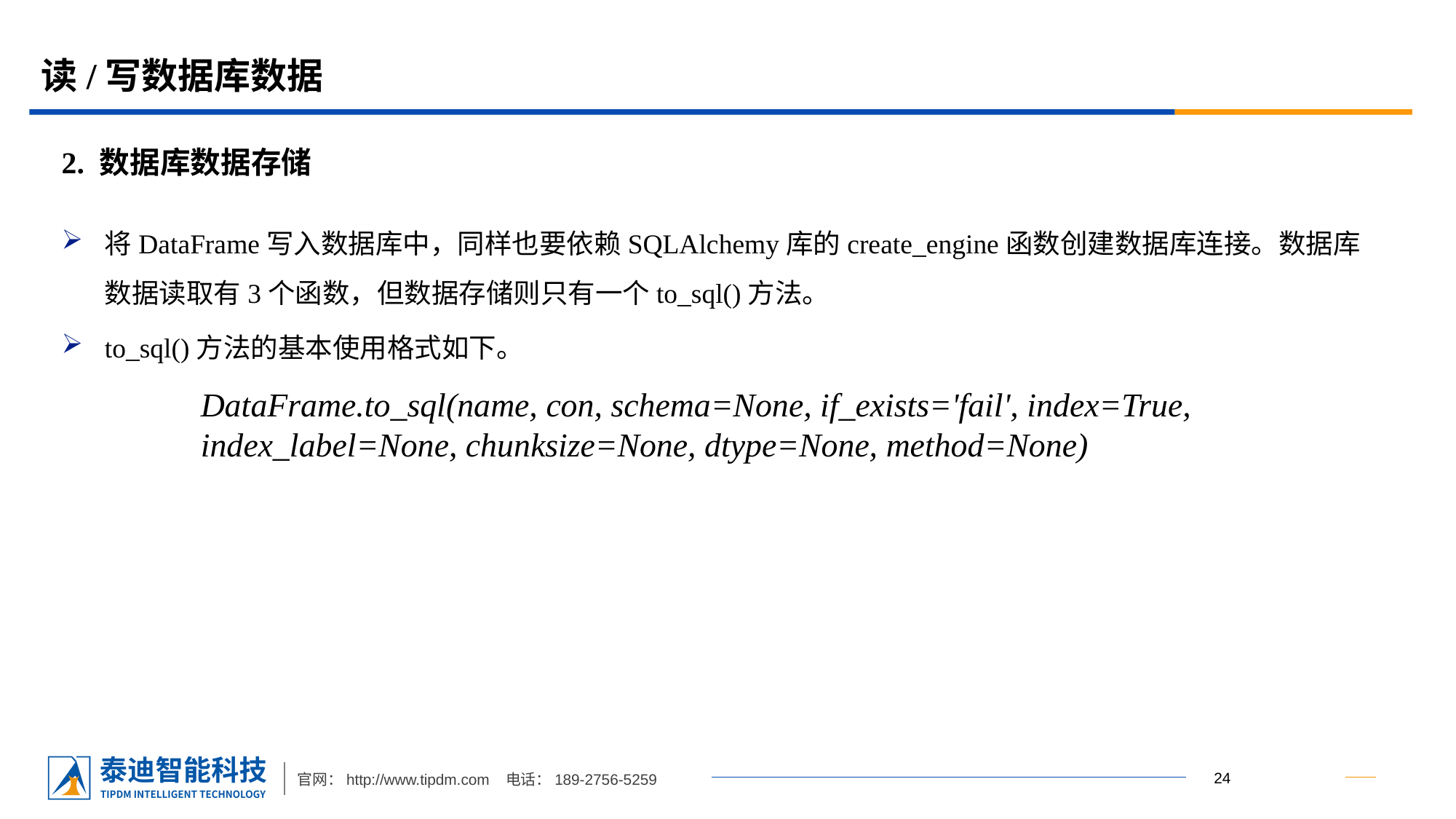

# 读/写数据库数据
2. 数据库数据存储
将DataFrame写入数据库中，同样也要依赖SQLAlchemy库的create_engine函数创建数据库连接。数据库数据读取有3个函数，但数据存储则只有一个to_sql()方法。
to_sql()方法的基本使用格式如下。

DataFrame.to_sql(name, con, schema=None, if_exists='fail', index=True, index_label=None, chunksize=None, dtype=None, method=None)